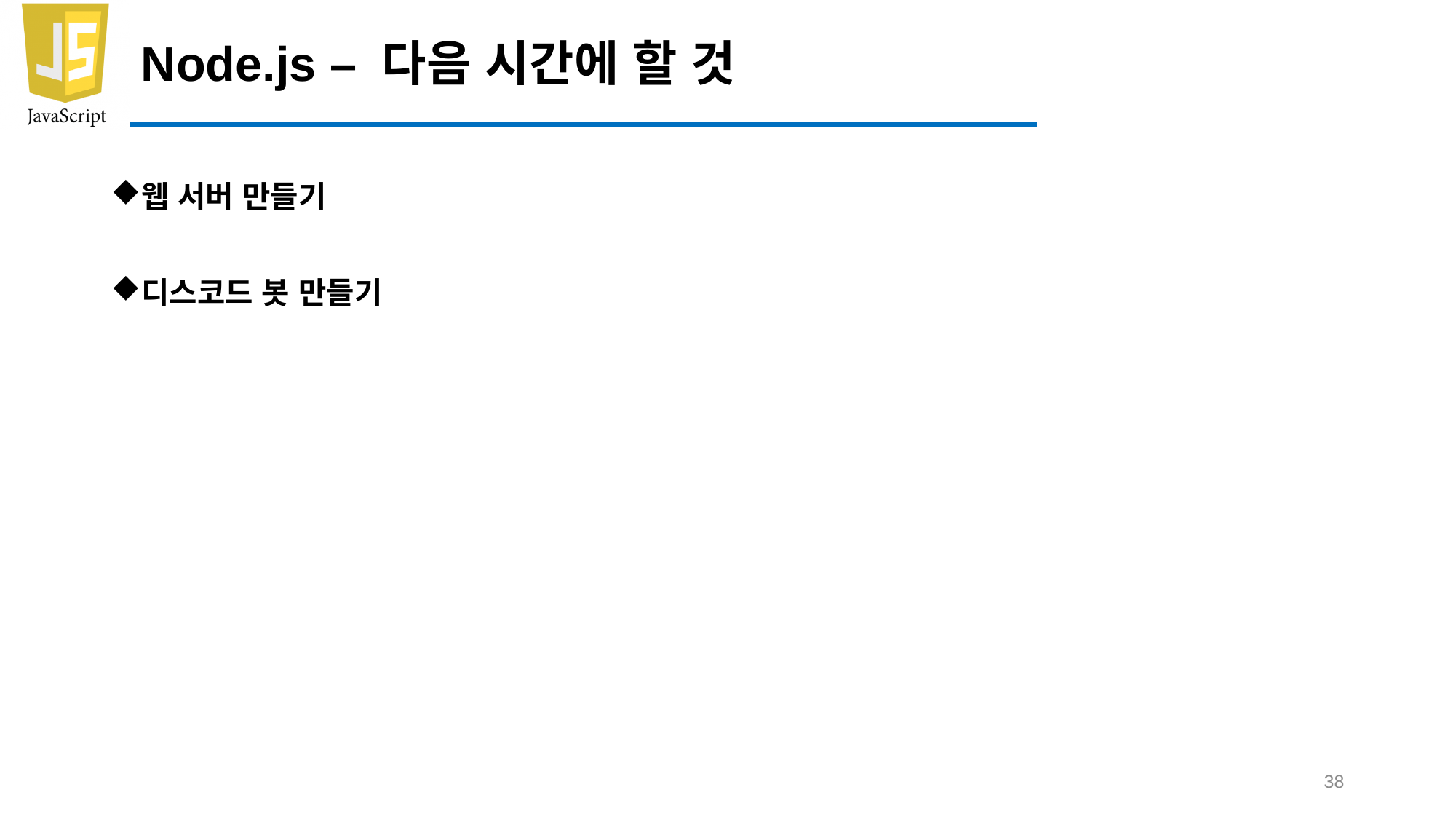

# Node.js – 다음 시간에 할 것
웹 서버 만들기

디스코드 봇 만들기
38